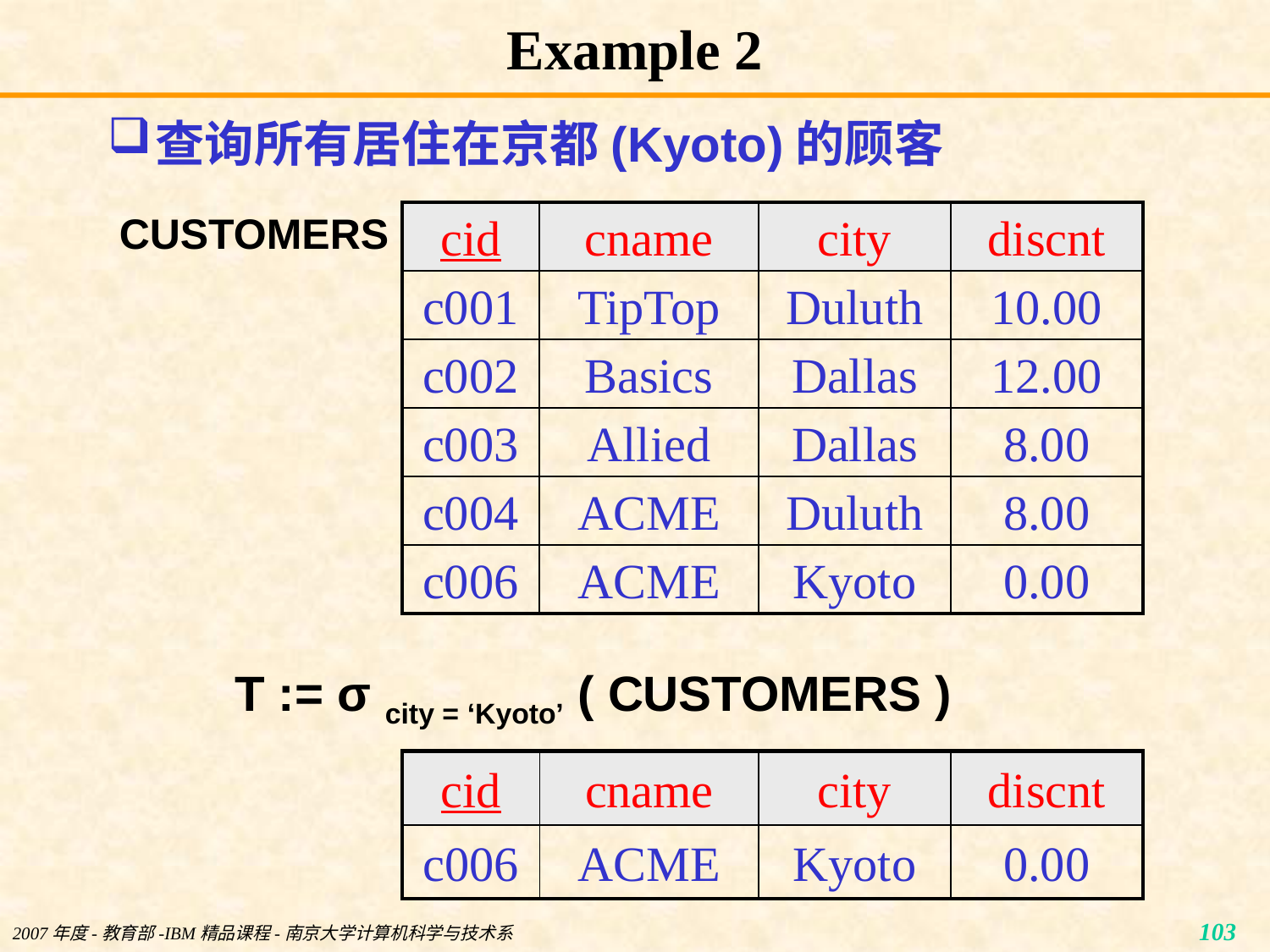

# Example 2
查询所有居住在京都(Kyoto)的顾客
CUSTOMERS
| cid | cname | city | discnt |
| --- | --- | --- | --- |
| c001 | TipTop | Duluth | 10.00 |
| c002 | Basics | Dallas | 12.00 |
| c003 | Allied | Dallas | 8.00 |
| c004 | ACME | Duluth | 8.00 |
| c006 | ACME | Kyoto | 0.00 |
T := σ city = ‘Kyoto’ ( CUSTOMERS )
| cid | cname | city | discnt |
| --- | --- | --- | --- |
| c006 | ACME | Kyoto | 0.00 |
103
2007年度-教育部-IBM精品课程-南京大学计算机科学与技术系